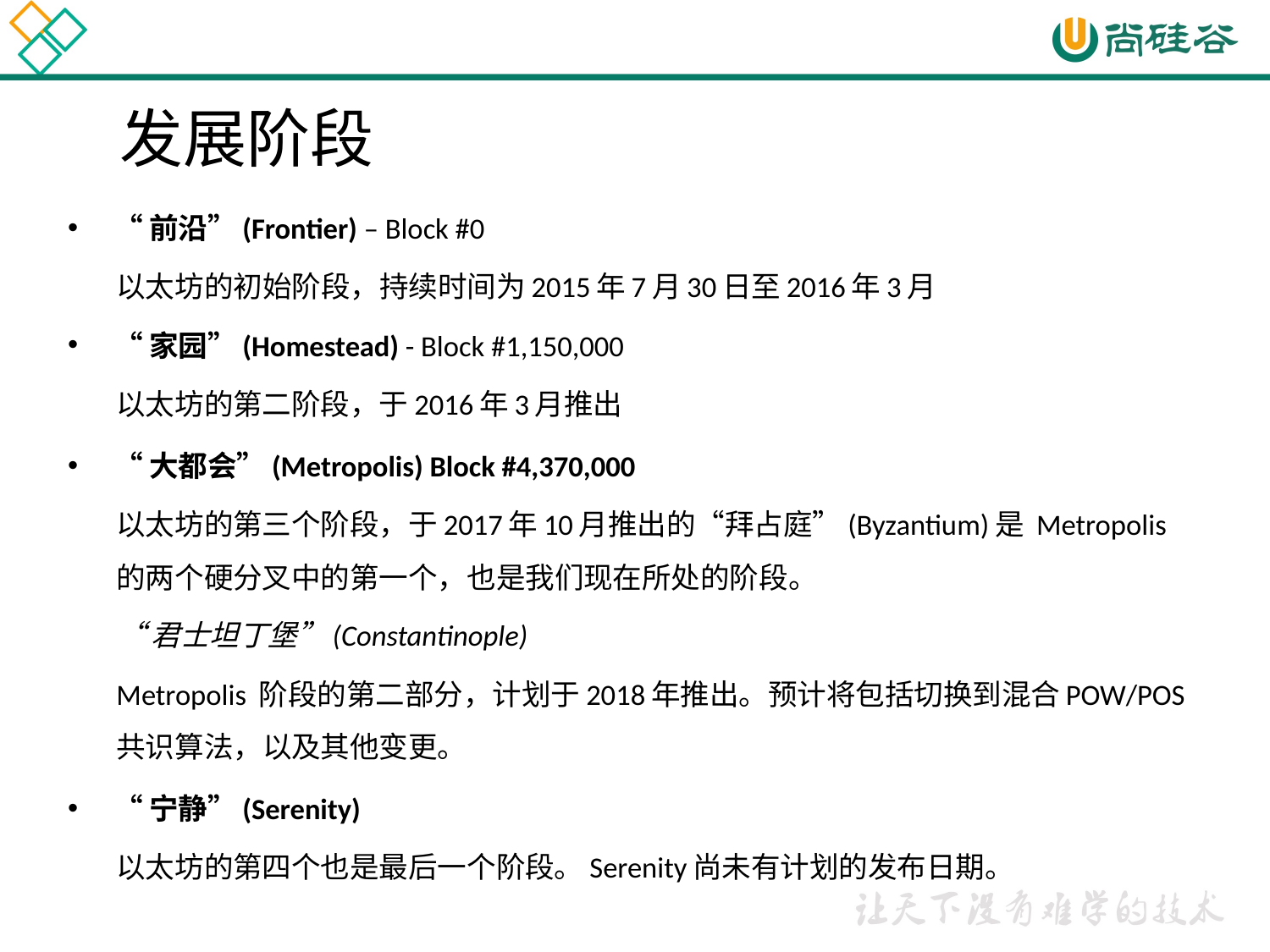

# 发展阶段
“前沿”(Frontier) – Block #0
以太坊的初始阶段，持续时间为2015年7月30日至2016年3月
“家园”(Homestead) - Block #1,150,000
以太坊的第二阶段，于2016年3月推出
“大都会”(Metropolis) Block #4,370,000
以太坊的第三个阶段，于2017年10月推出的“拜占庭”(Byzantium)是 Metropolis 的两个硬分叉中的第一个，也是我们现在所处的阶段。
“君士坦丁堡”(Constantinople)
Metropolis 阶段的第二部分，计划于2018年推出。预计将包括切换到混合POW/POS 共识算法，以及其他变更。
“宁静”(Serenity)
以太坊的第四个也是最后一个阶段。Serenity尚未有计划的发布日期。